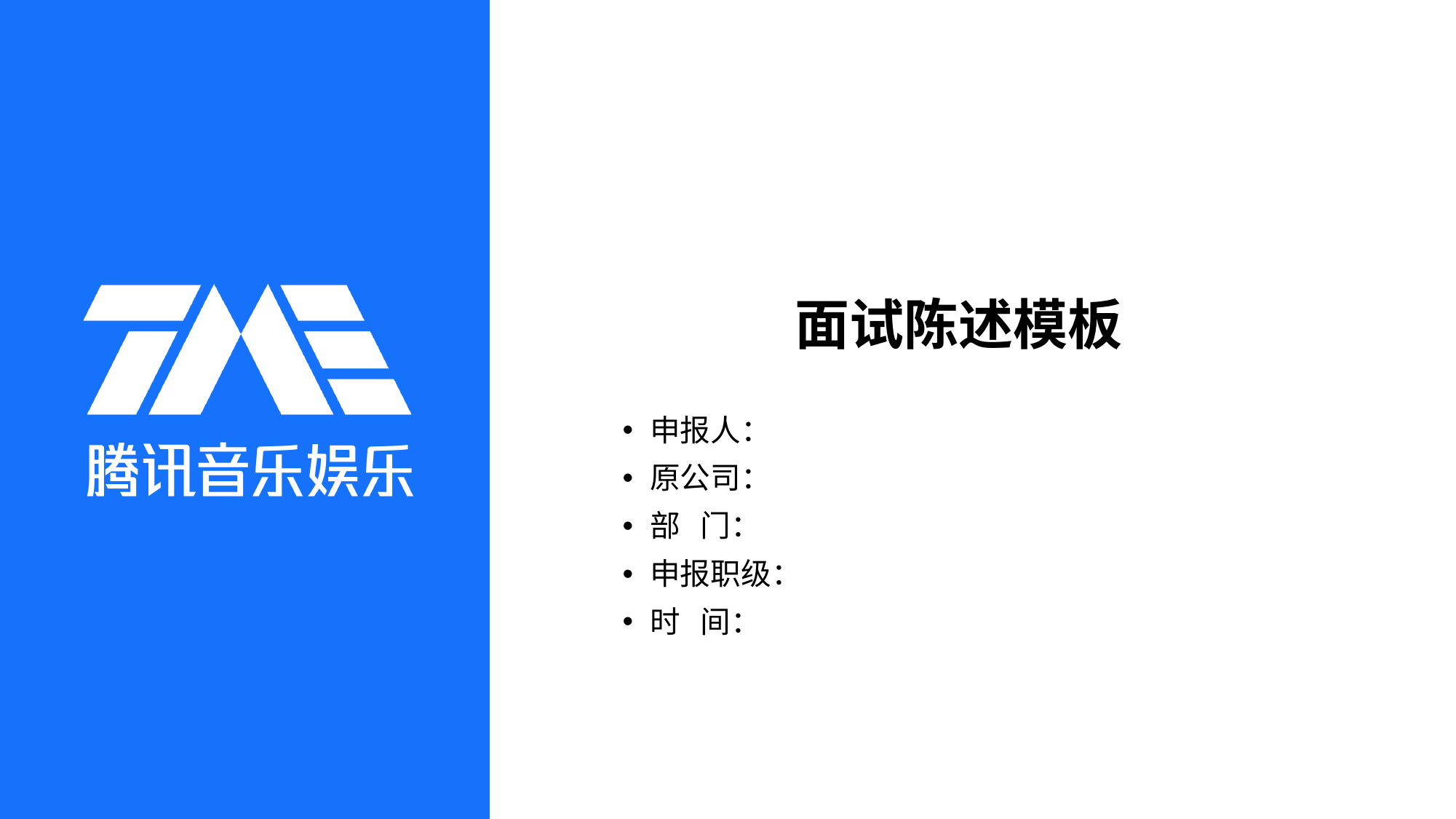

# 面试陈述模板
申报人：
原公司：
部   门：
申报职级：
时   间：